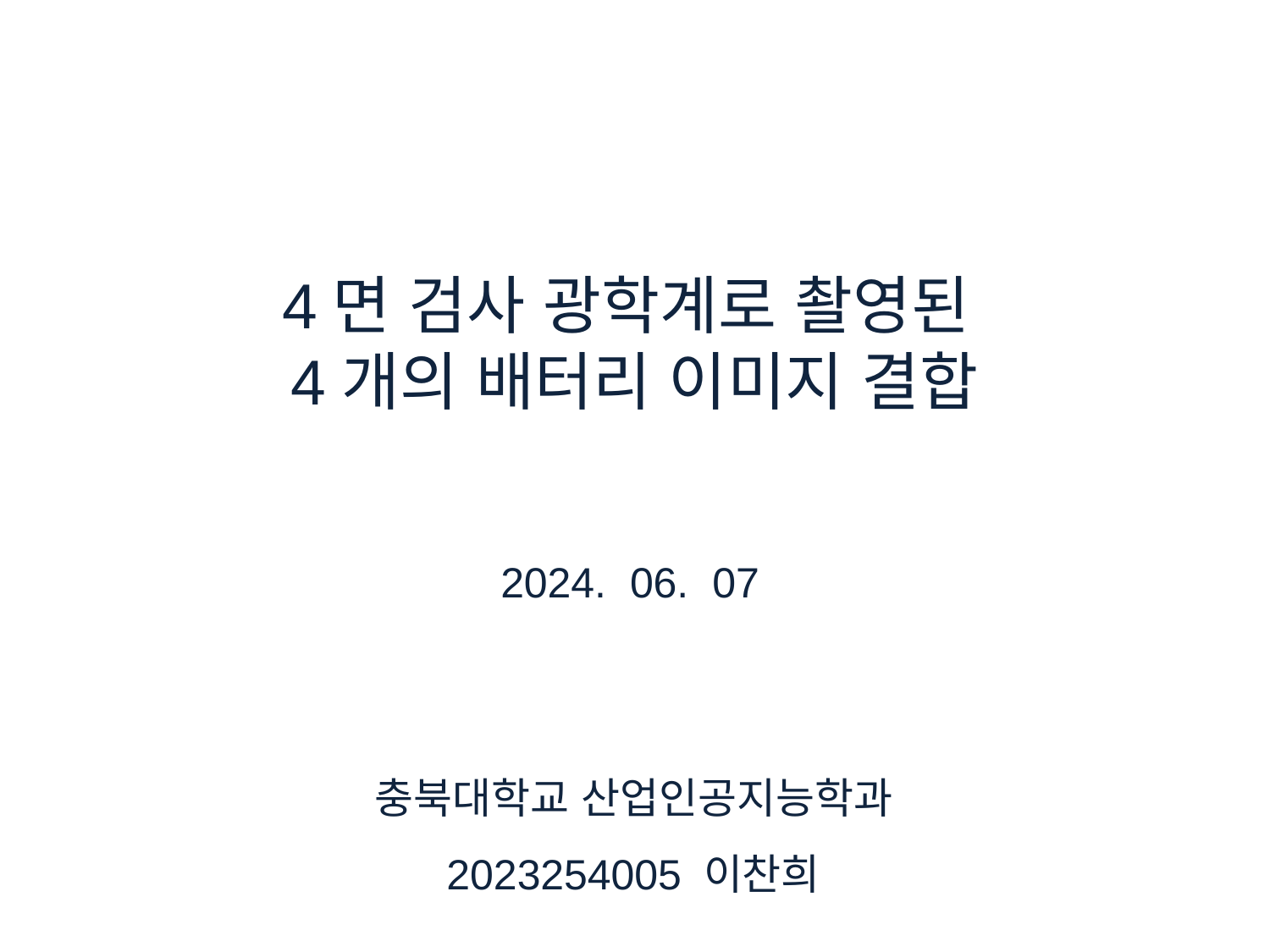

4면 검사 광학계로 촬영된
4개의 배터리 이미지 결합

2024.  06.  07
충북대학교 산업인공지능학과
2023254005 이찬희